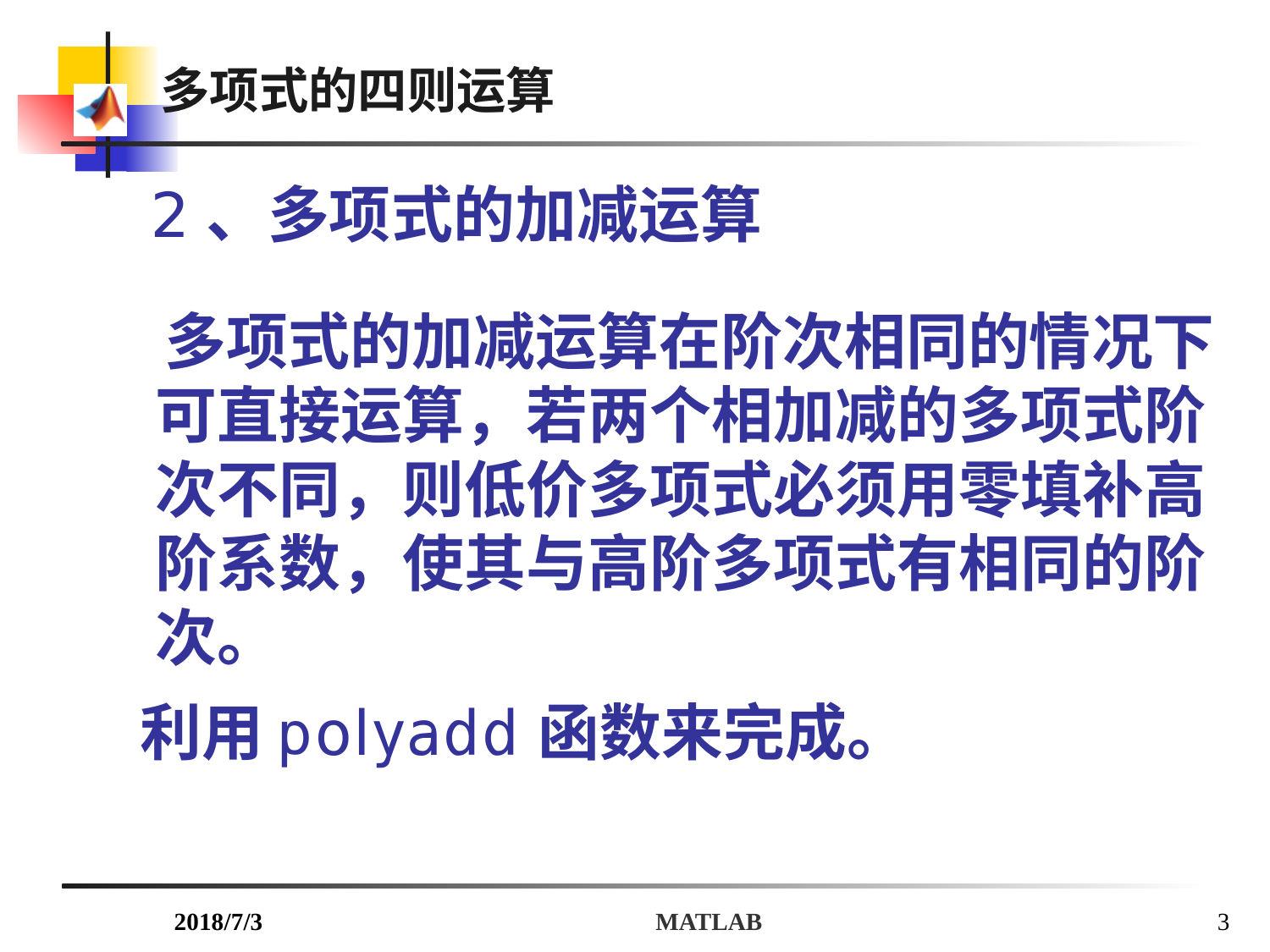

多项式的四则运算
   2、多项式的加减运算
   多项式的加减运算在阶次相同的情况下可直接运算，若两个相加减的多项式阶次不同，则低价多项式必须用零填补高阶系数，使其与高阶多项式有相同的阶次。
  利用polyadd函数来完成。
2018/7/3
MATLAB
3